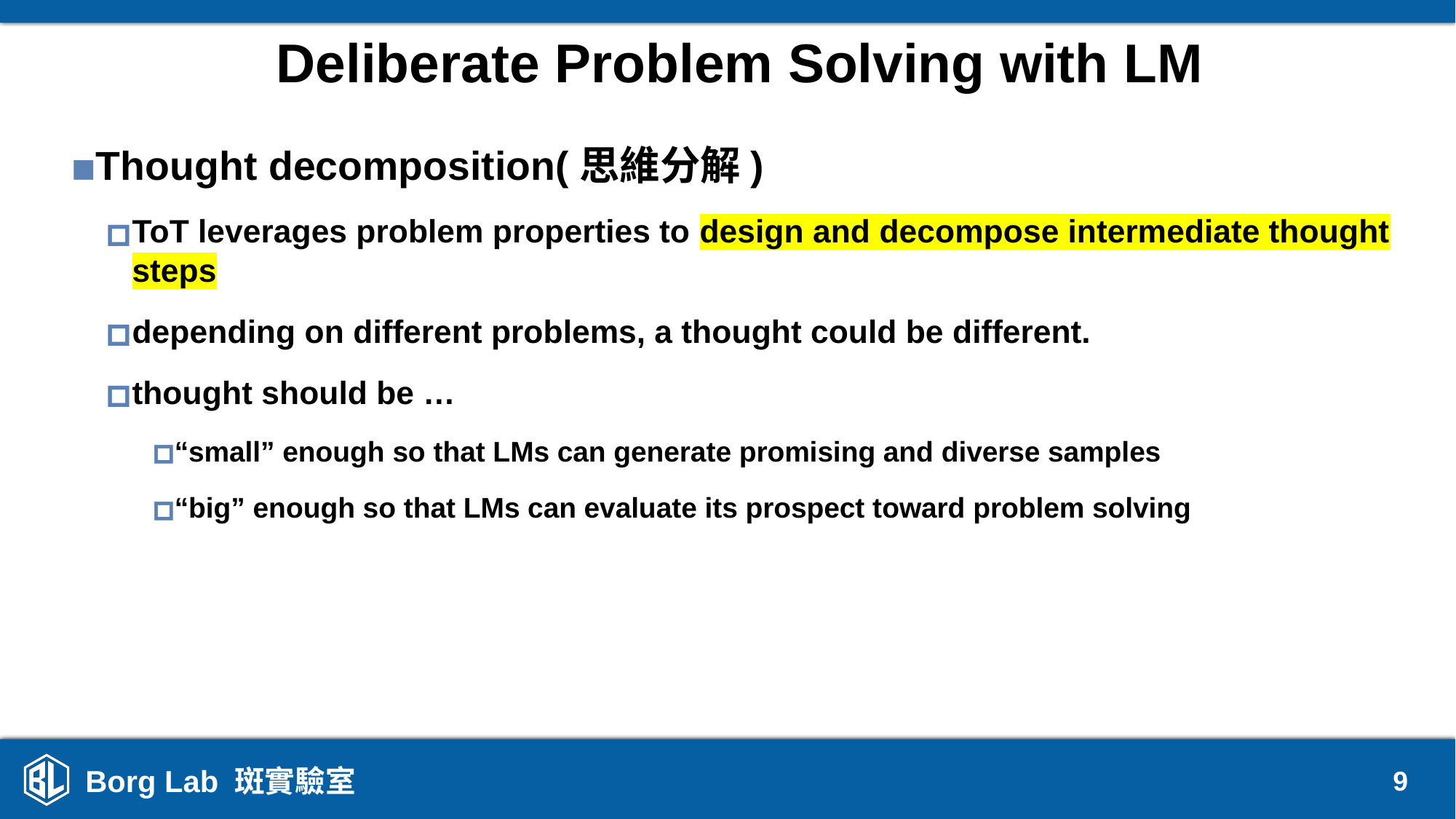

# Deliberate Problem Solving with LM
Thought decomposition(思維分解)
ToT leverages problem properties to design and decompose intermediate thought steps
depending on different problems, a thought could be different.
thought should be …
“small” enough so that LMs can generate promising and diverse samples
“big” enough so that LMs can evaluate its prospect toward problem solving
9